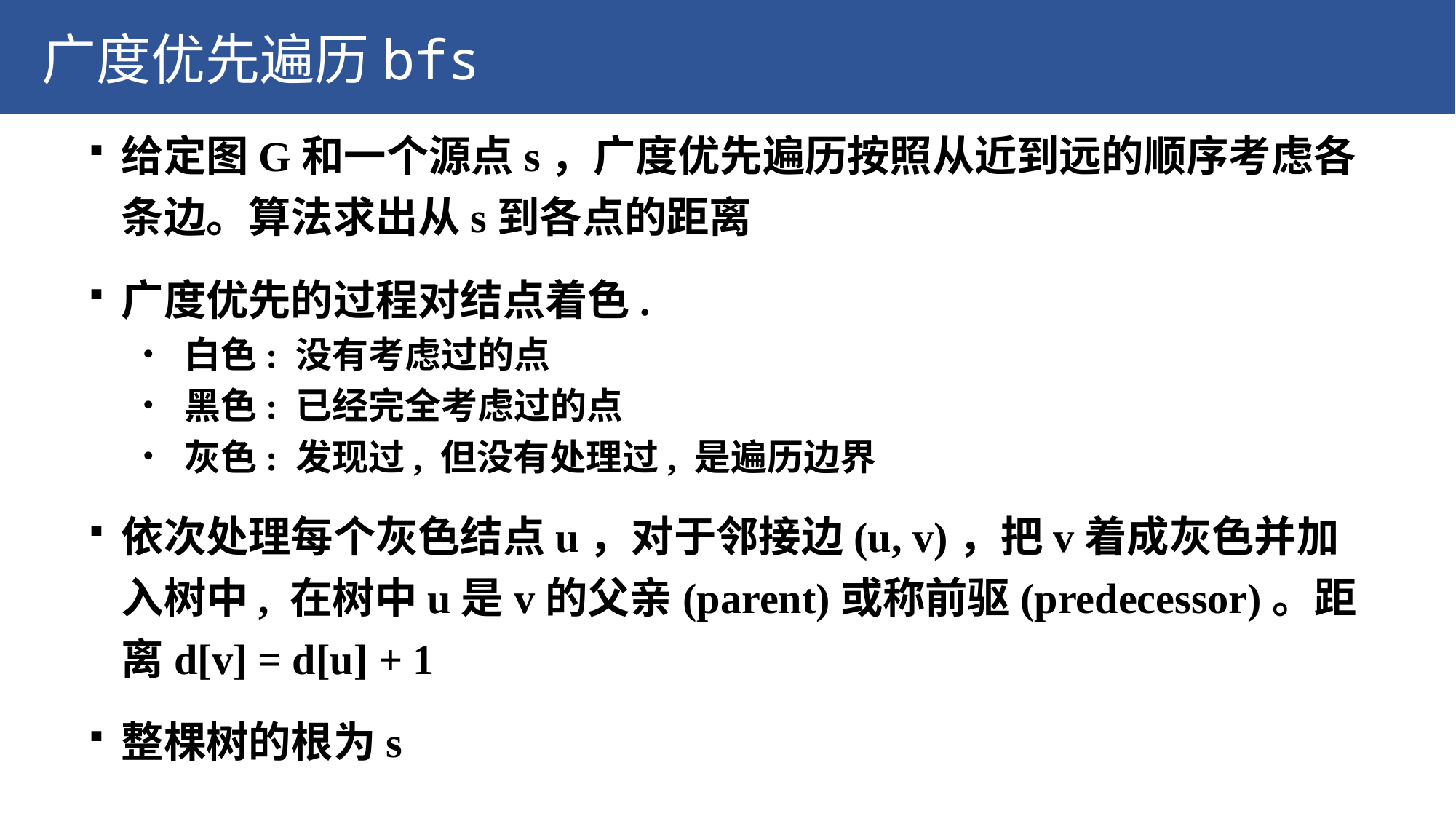

广度优先遍历bfs
给定图G和一个源点s，广度优先遍历按照从近到远的顺序考虑各条边。算法求出从s到各点的距离
广度优先的过程对结点着色.
白色: 没有考虑过的点
黑色: 已经完全考虑过的点
灰色: 发现过, 但没有处理过, 是遍历边界
依次处理每个灰色结点u，对于邻接边(u, v)，把v着成灰色并加入树中, 在树中u是v的父亲(parent)或称前驱(predecessor)。距离d[v] = d[u] + 1
整棵树的根为s